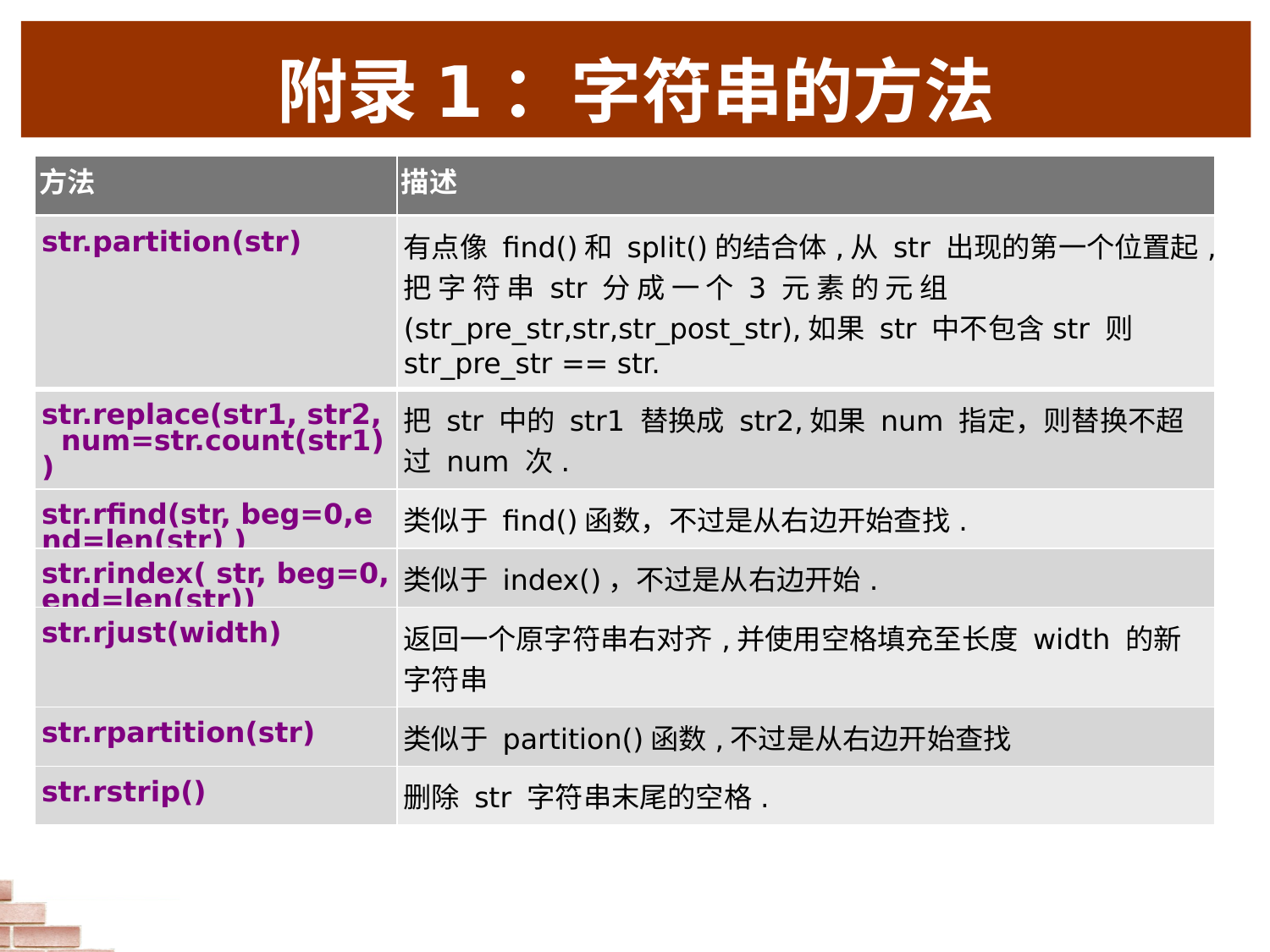

# 附录1：字符串的方法
| 方法 | 描述 |
| --- | --- |
| str.partition(str) | 有点像 find()和 split()的结合体,从 str 出现的第一个位置起,把 字 符 串 str 分 成 一 个 3 元 素 的 元 组 (str\_pre\_str,str,str\_post\_str),如果 str 中不包含str 则 str\_pre\_str == str. |
| --- | --- |
| str.replace(str1, str2,  num=str.count(str1)) | 把 str 中的 str1 替换成 str2,如果 num 指定，则替换不超过 num 次. |
| str.rfind(str, beg=0,end=len(str) ) | 类似于 find()函数，不过是从右边开始查找. |
| str.rindex( str, beg=0,end=len(str)) | 类似于 index()，不过是从右边开始. |
| str.rjust(width) | 返回一个原字符串右对齐,并使用空格填充至长度 width 的新字符串 |
| str.rpartition(str) | 类似于 partition()函数,不过是从右边开始查找 |
| str.rstrip() | 删除 str 字符串末尾的空格. |